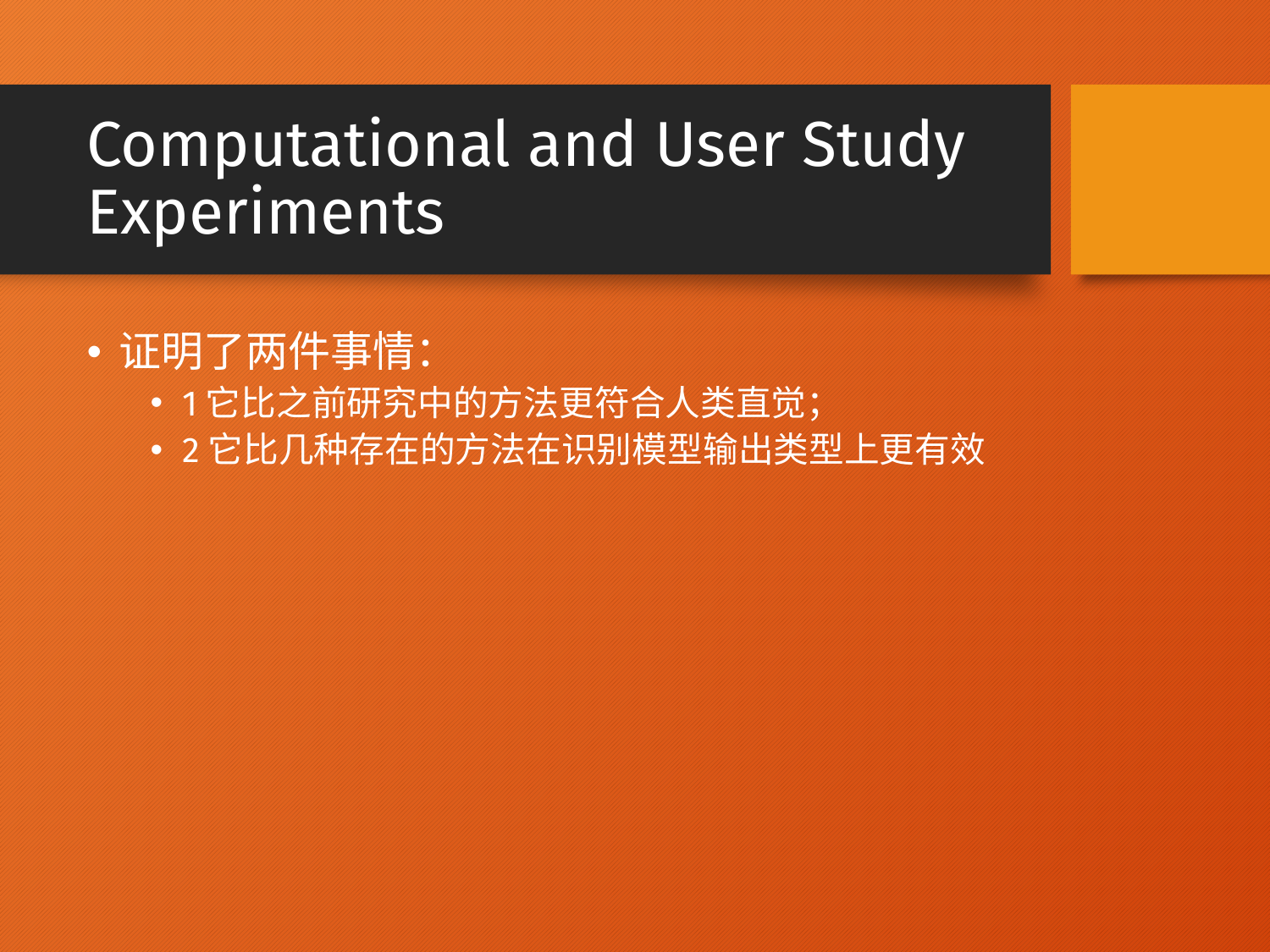

# Computational and User Study Experiments
证明了两件事情：
1它比之前研究中的方法更符合人类直觉；
2它比几种存在的方法在识别模型输出类型上更有效